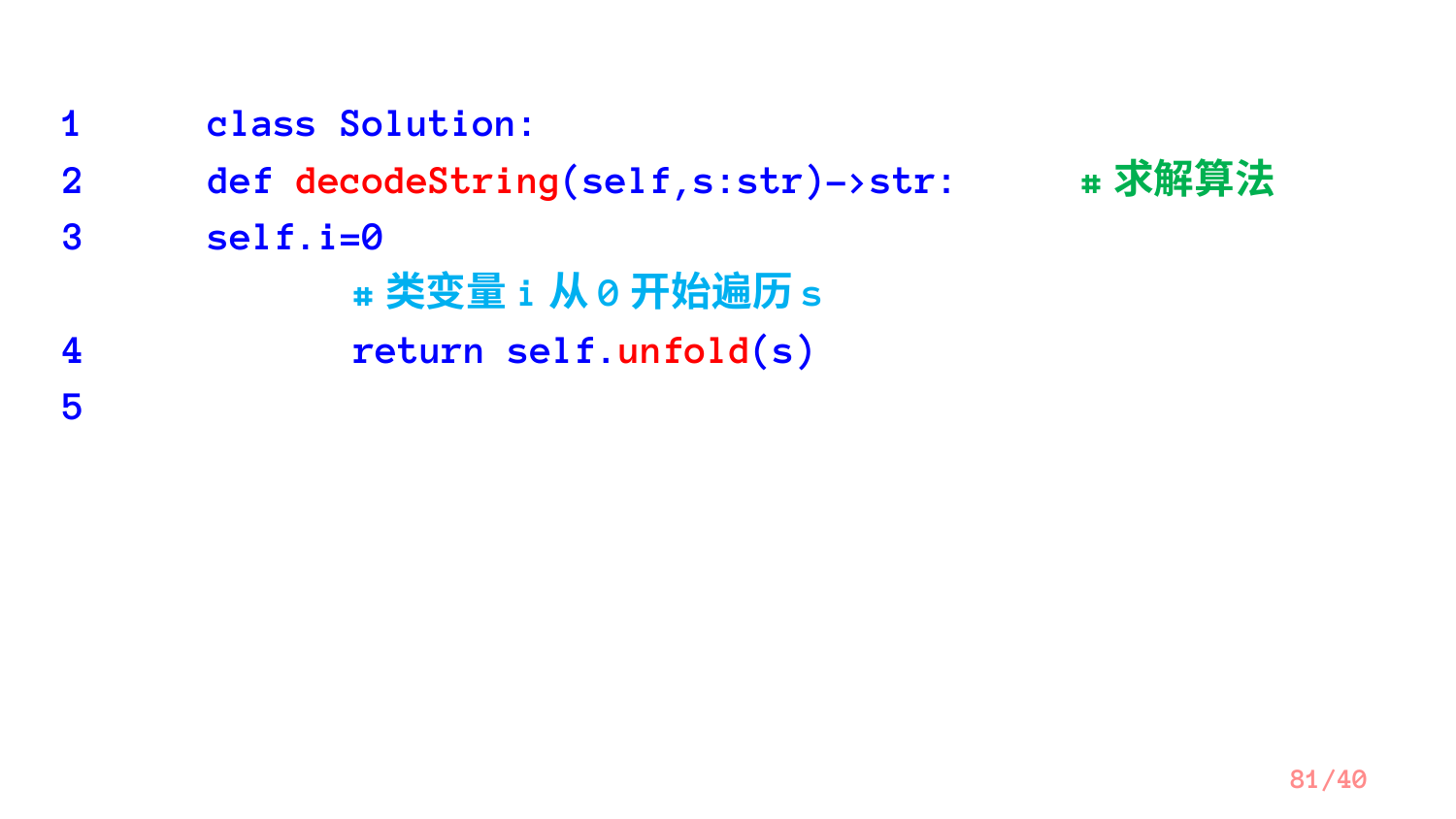

1	class Solution:
2    	def decodeString(self,s:str)->str: 	#求解算法
3     	self.i=0   									#类变量i从0开始遍历s
4      	return self.unfold(s)
5
81/40